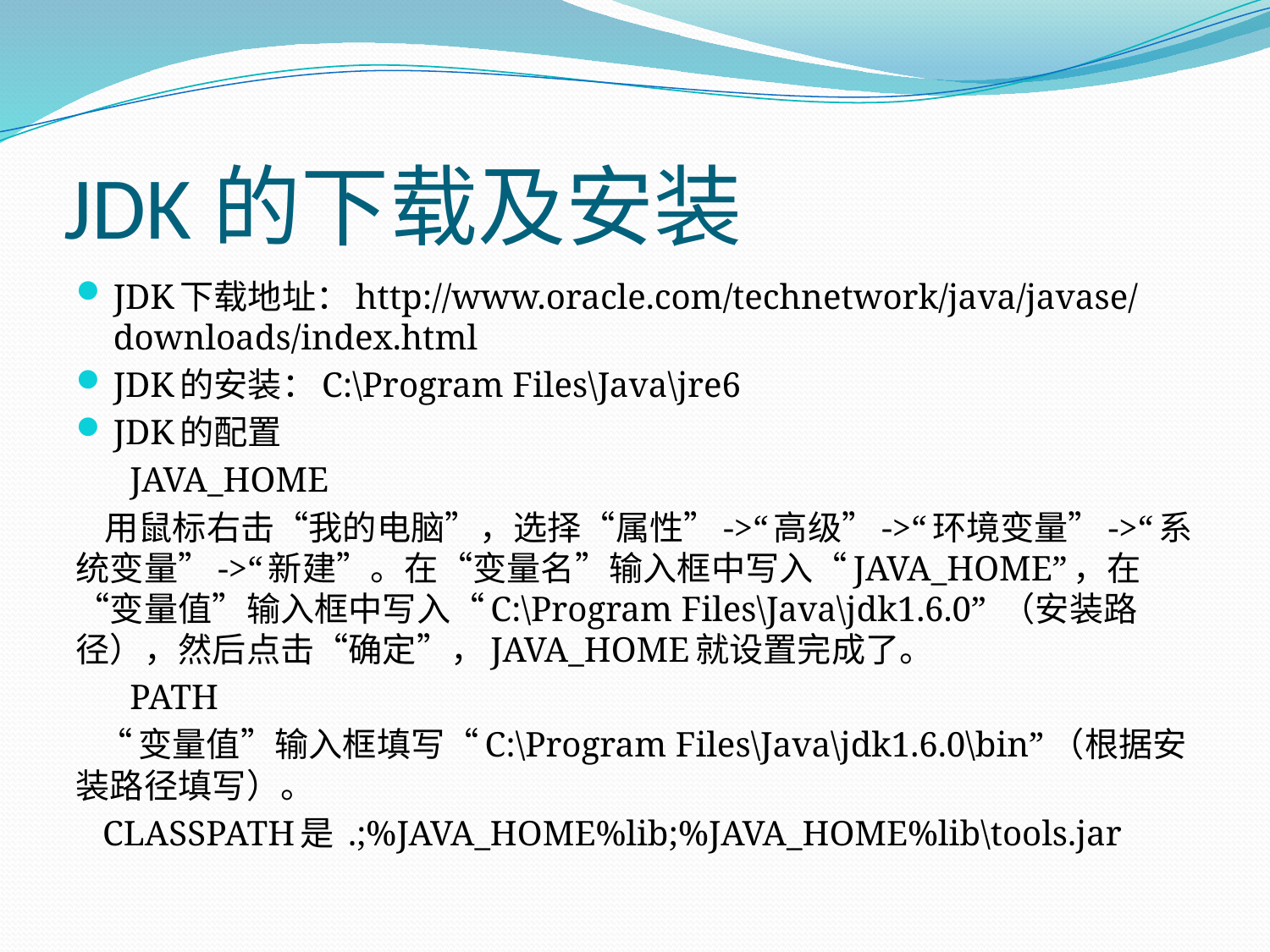

# JDK的下载及安装
JDK下载地址：http://www.oracle.com/technetwork/java/javase/downloads/index.html
JDK的安装：C:\Program Files\Java\jre6
JDK的配置
JAVA_HOME
   用鼠标右击“我的电脑”，选择“属性”->“高级”->“环境变量”->“系统变量”->“新建”。在“变量名”输入框中写入“JAVA_HOME”，在“变量值”输入框中写入“C:\Program Files\Java\jdk1.6.0” （安装路径），然后点击“确定”，JAVA_HOME就设置完成了。
PATH
   “变量值”输入框填写“C:\Program Files\Java\jdk1.6.0\bin”（根据安装路径填写）。
   CLASSPATH是 .;%JAVA_HOME%lib;%JAVA_HOME%lib\tools.jar